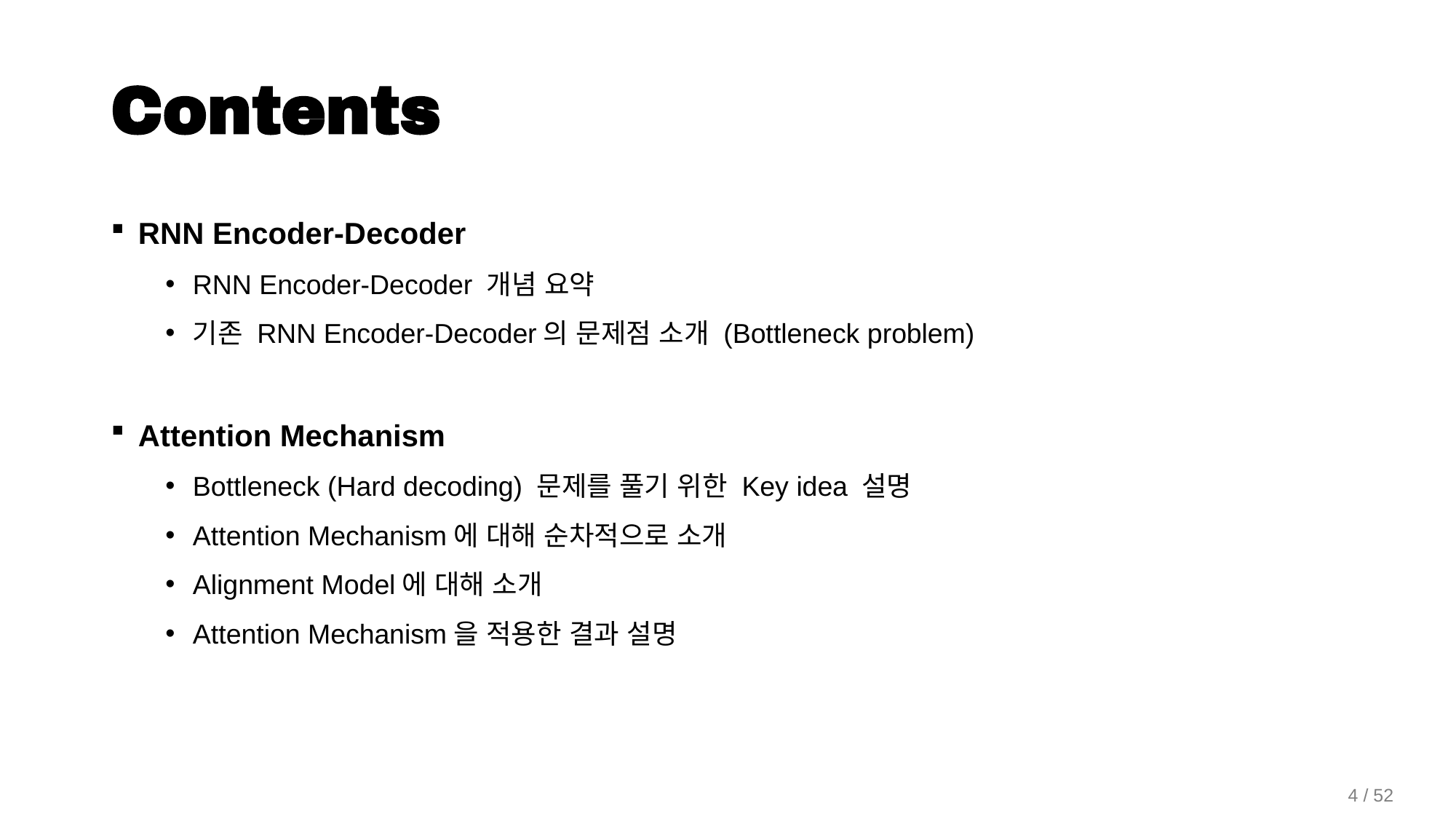

Contents
RNN Encoder-Decoder
RNN Encoder-Decoder 개념 요약
기존 RNN Encoder-Decoder의 문제점 소개 (Bottleneck problem)

Attention Mechanism
Bottleneck (Hard decoding) 문제를 풀기 위한 Key idea 설명
Attention Mechanism에 대해 순차적으로 소개
Alignment Model에 대해 소개
Attention Mechanism을 적용한 결과 설명